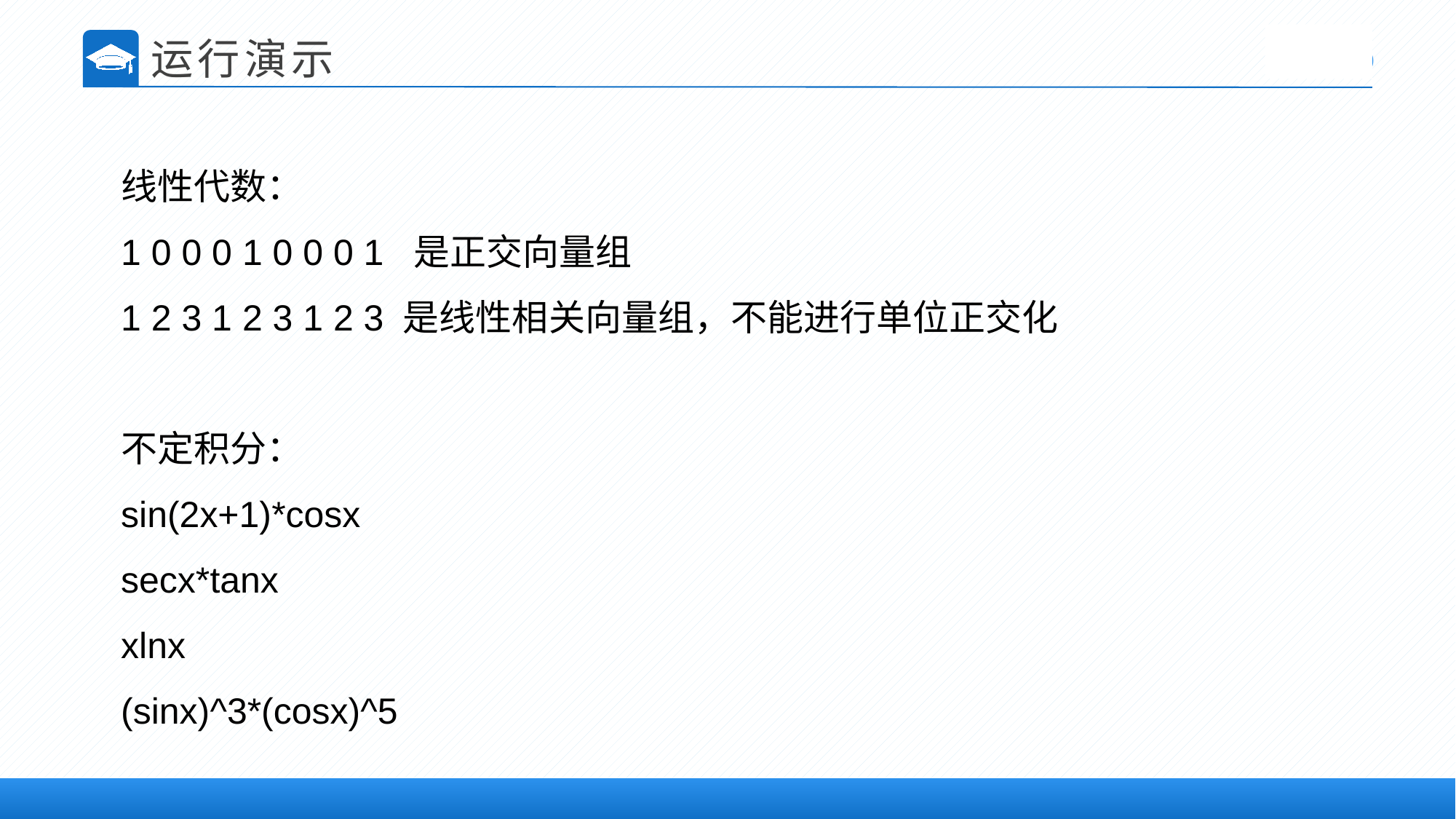

运行演示
线性代数：
1 0 0 0 1 0 0 0 1  是正交向量组
1 2 3 1 2 3 1 2 3 是线性相关向量组，不能进行单位正交化

不定积分：
sin(2x+1)*cosx
secx*tanx
xlnx
(sinx)^3*(cosx)^5